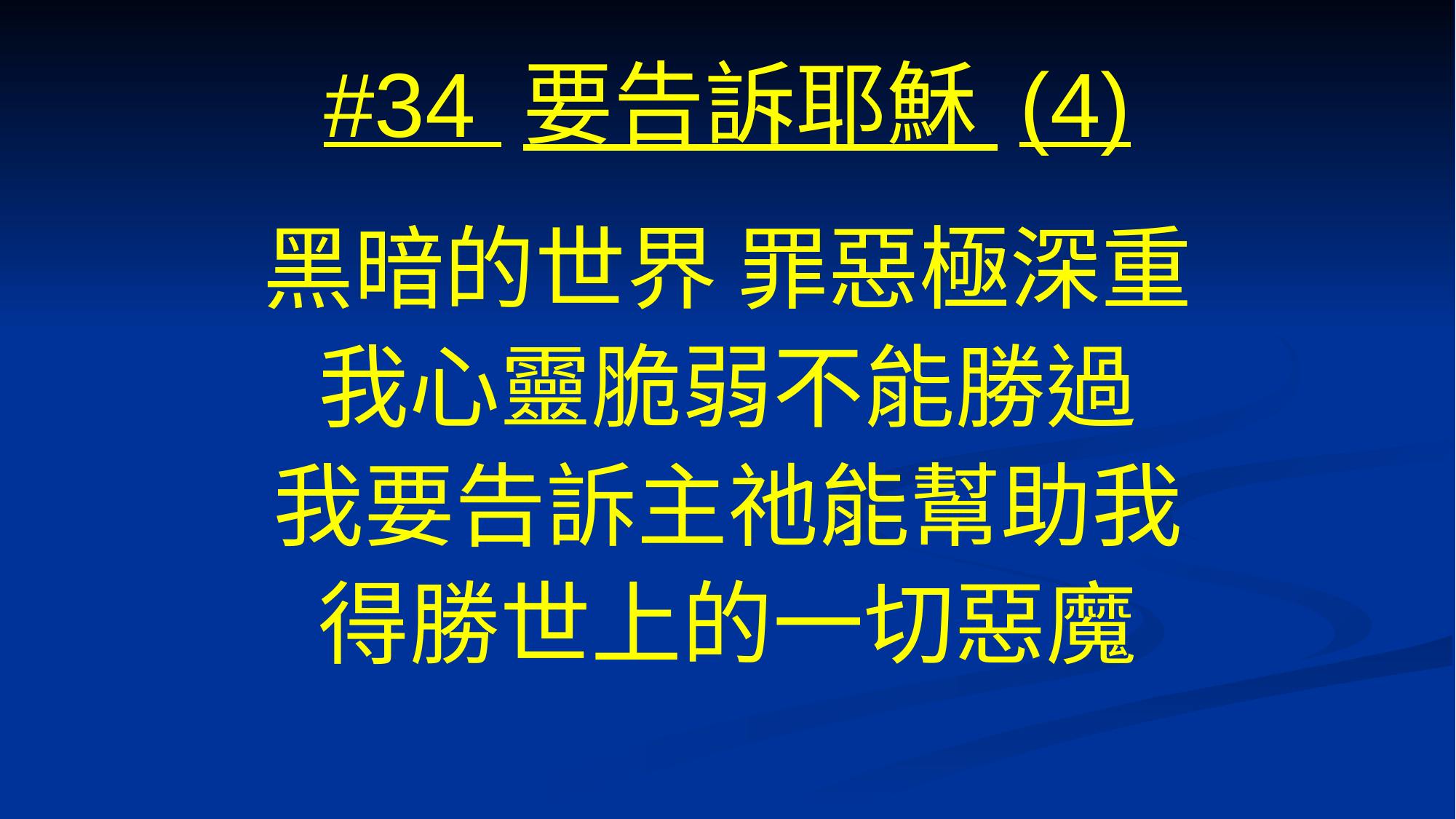

# #34 要告訴耶穌 (4)
黑暗的世界 罪惡極深重
我心靈脆弱不能勝過
我要告訴主祂能幫助我
得勝世上的一切惡魔